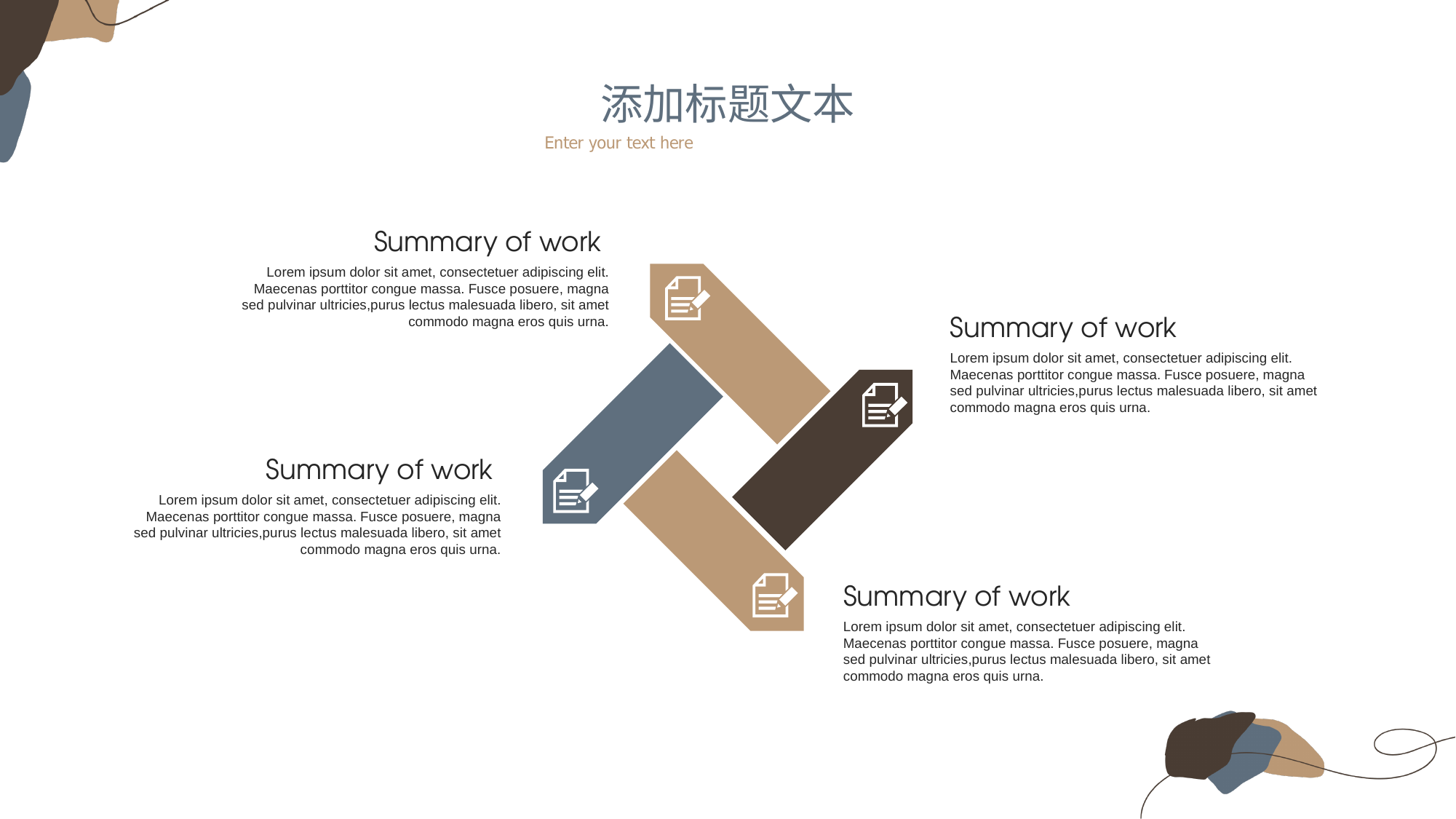

添加标题文本
Enter your text here
Summary of work
Lorem ipsum dolor sit amet, consectetuer adipiscing elit. Maecenas porttitor congue massa. Fusce posuere, magna sed pulvinar ultricies,purus lectus malesuada libero, sit amet commodo magna eros quis urna.

Summary of work
Lorem ipsum dolor sit amet, consectetuer adipiscing elit. Maecenas porttitor congue massa. Fusce posuere, magna sed pulvinar ultricies,purus lectus malesuada libero, sit amet commodo magna eros quis urna.

Summary of work

Lorem ipsum dolor sit amet, consectetuer adipiscing elit. Maecenas porttitor congue massa. Fusce posuere, magna sed pulvinar ultricies,purus lectus malesuada libero, sit amet commodo magna eros quis urna.

Summary of work
Lorem ipsum dolor sit amet, consectetuer adipiscing elit. Maecenas porttitor congue massa. Fusce posuere, magna sed pulvinar ultricies,purus lectus malesuada libero, sit amet commodo magna eros quis urna.